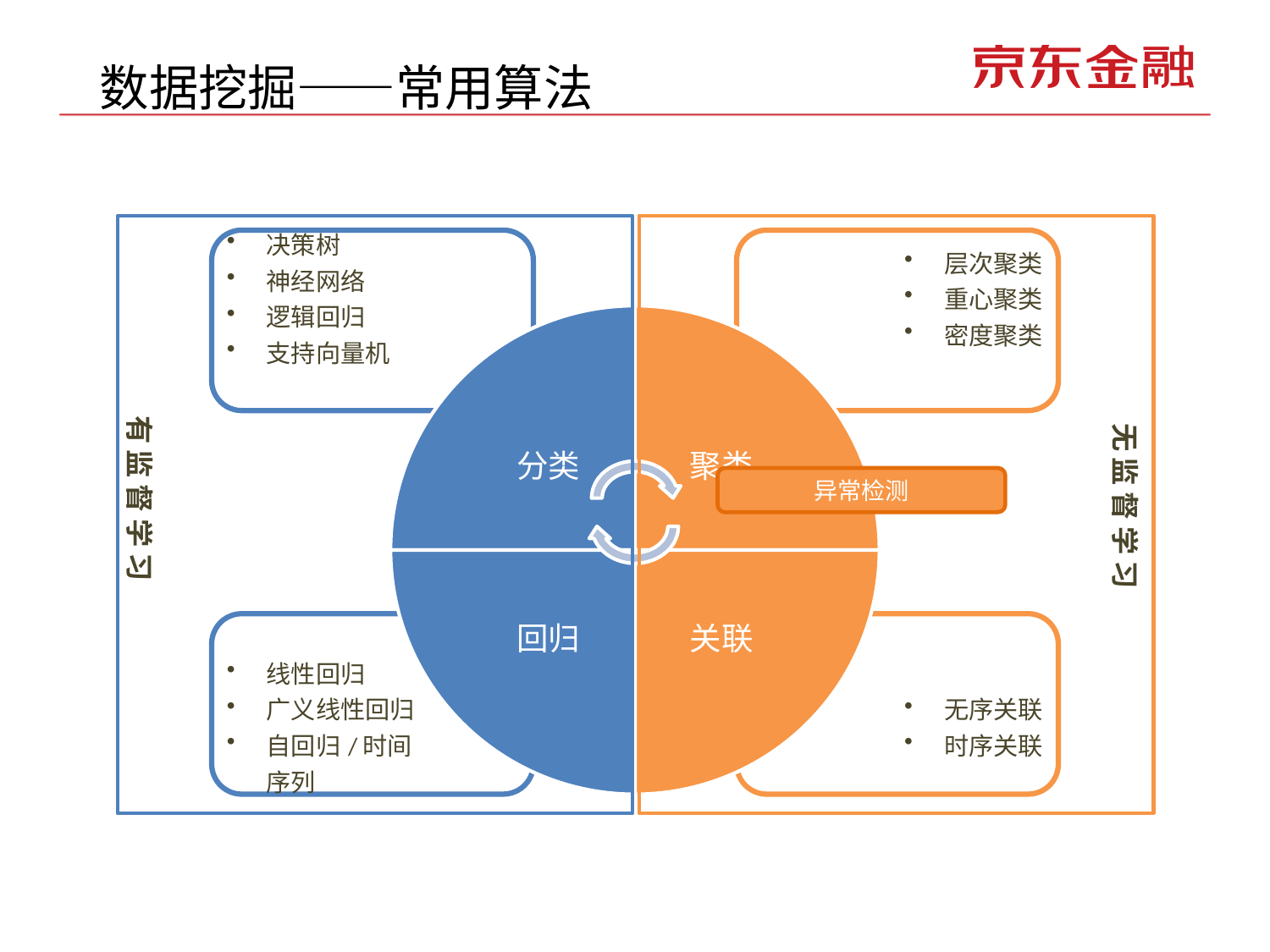

# 数据挖掘——常用算法

分类
决策树
聚类
层次聚类
关联
无序关联
回归
线性回归
神经网络
逻辑回归
支持向量机
广义线性回归
自回归/时间序列
重心聚类
密度聚类
时序关联
有 监 督 学 习
无 监 督 学 习
异常检测